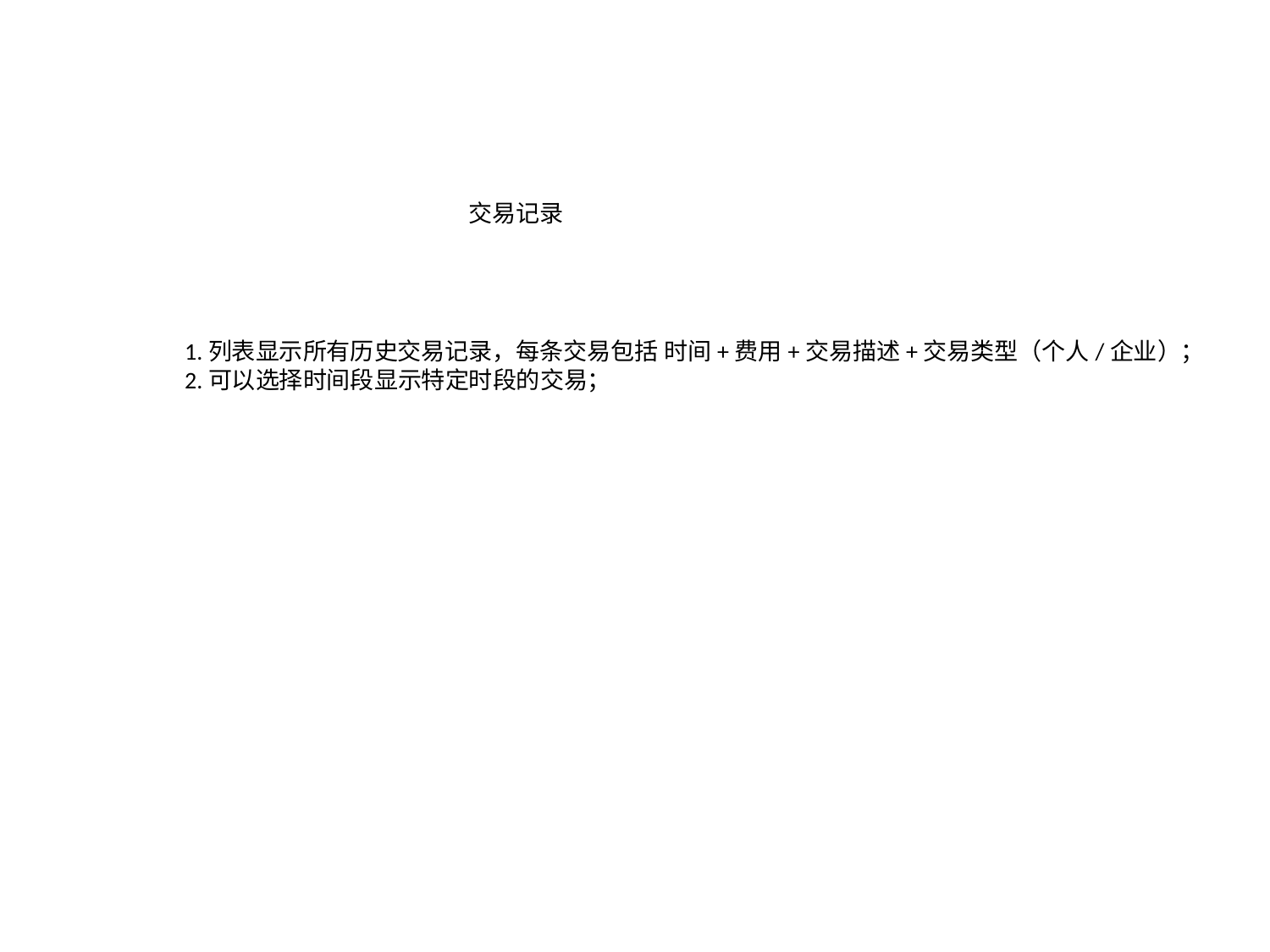

交易记录
1.列表显示所有历史交易记录，每条交易包括 时间+费用+交易描述+交易类型（个人/企业）；
2.可以选择时间段显示特定时段的交易；